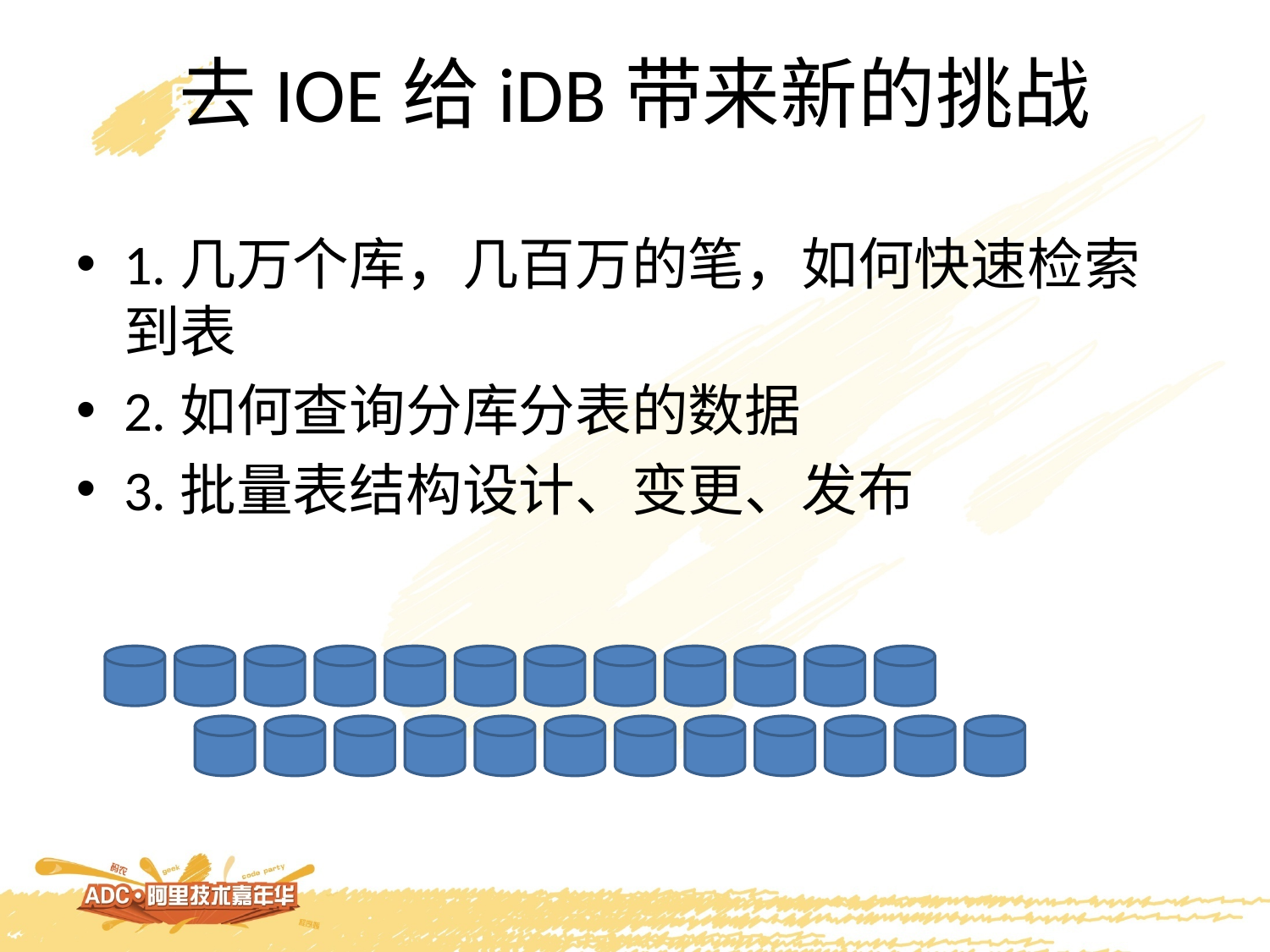

# 去IOE给iDB带来新的挑战
1.几万个库，几百万的笔，如何快速检索到表
2.如何查询分库分表的数据
3.批量表结构设计、变更、发布